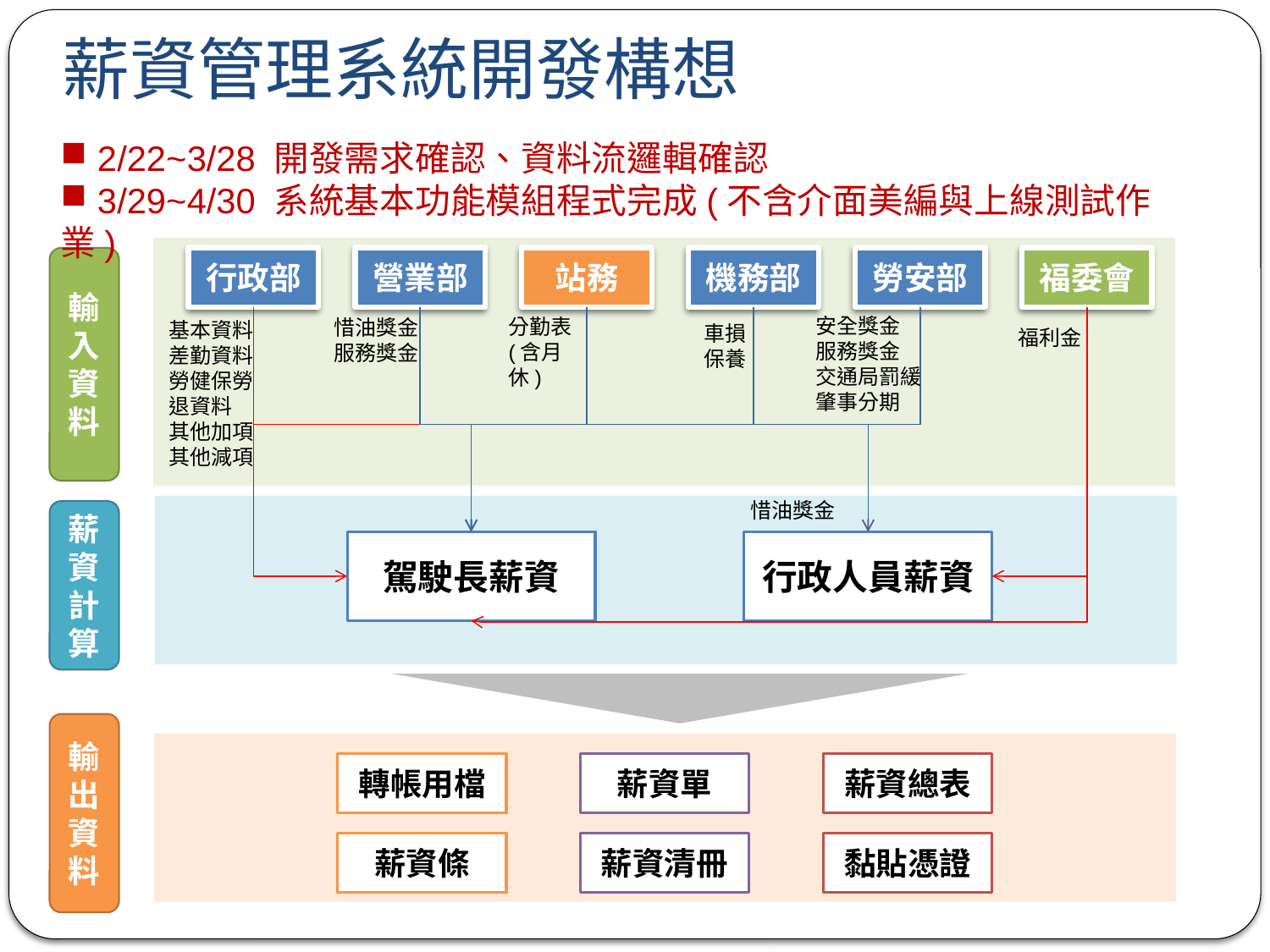

# 薪資管理系統開發構想
 2/22~3/28 開發需求確認、資料流邏輯確認
 3/29~4/30 系統基本功能模組程式完成(不含介面美編與上線測試作業)

行政部
營業部
站務
機務部
勞安部
福委會
輸入資料
安全獎金
服務獎金
交通局罰緩
肇事分期
分勤表(含月休)
惜油獎金
服務獎金
基本資料差勤資料
勞健保勞退資料
其他加項
其他減項
車損
保養
福利金
惜油獎金

薪資計算
駕駛長薪資
行政人員薪資

輸出資料

轉帳用檔
薪資單
薪資總表
薪資條
薪資清冊
黏貼憑證